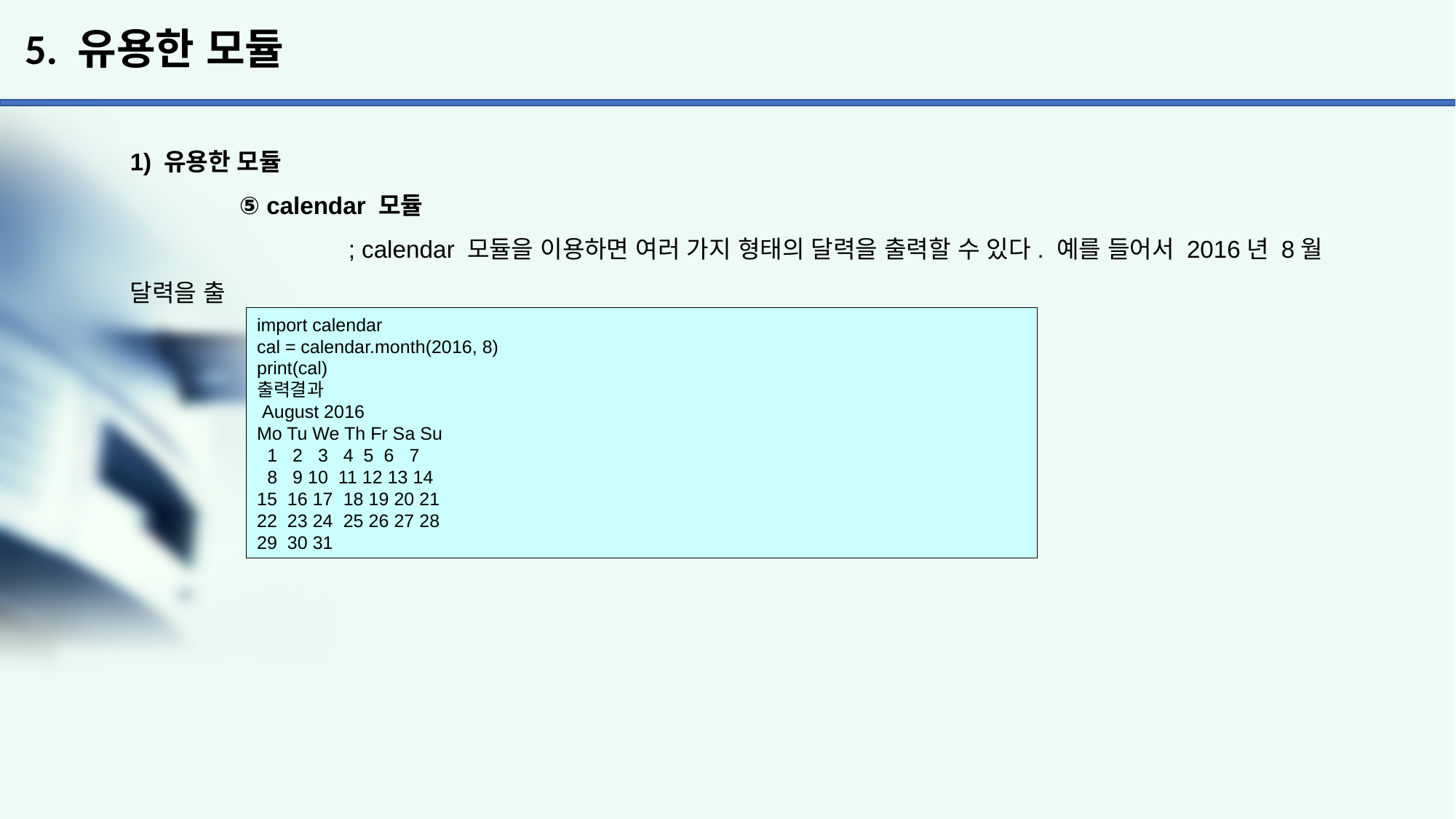

# 5. 유용한 모듈
1) 유용한 모듈
	⑤ calendar 모듈
		; calendar 모듈을 이용하면 여러 가지 형태의 달력을 출력할 수 있다. 예를 들어서 2016년 8월 달력을 출
		  력하는 코드는 다음과 같다.

import calendar
cal = calendar.month(2016, 8)
print(cal)
출력결과
 August 2016
Mo Tu We Th Fr Sa Su
  1   2   3   4  5  6   7
  8   9 10  11 12 13 14
15  16 17  18 19 20 21
22  23 24  25 26 27 28
29  30 31